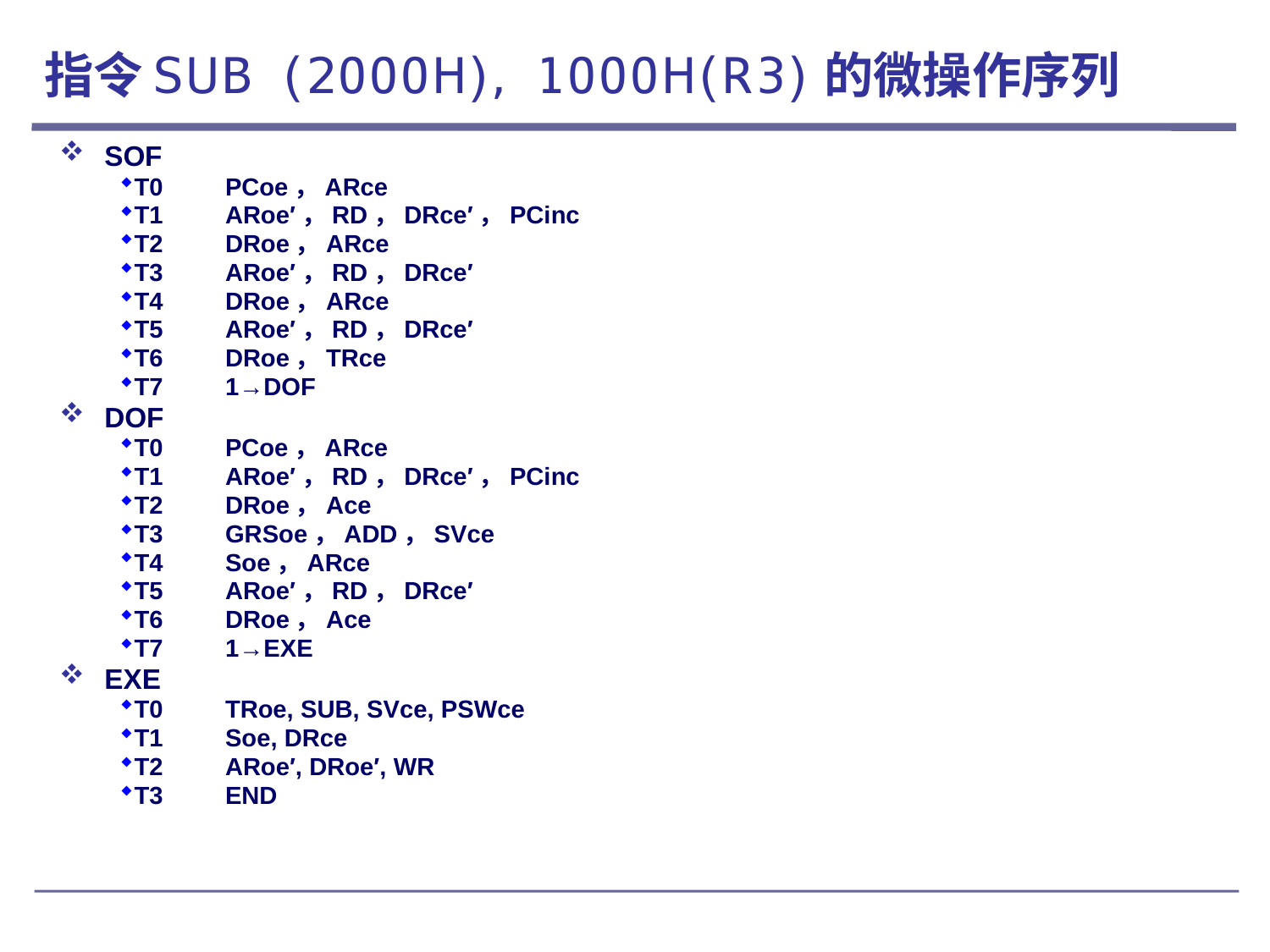

# 指令SUB  (2000H),  1000H(R3)的微操作序列
SOF
T0	PCoe，ARce
T1	ARoe′，RD，DRce′，PCinc
T2	DRoe，ARce
T3	ARoe′，RD，DRce′
T4	DRoe，ARce
T5	ARoe′，RD，DRce′
T6	DRoe，TRce
T7	1→DOF
DOF
T0	PCoe，ARce
T1	ARoe′，RD，DRce′，PCinc
T2	DRoe，Ace
T3	GRSoe，ADD，SVce
T4	Soe，ARce
T5	ARoe′，RD，DRce′
T6	DRoe，Ace
T7	1→EXE
EXE
T0	TRoe, SUB, SVce, PSWce
T1	Soe, DRce
T2	ARoe′, DRoe′, WR
T3	END

69